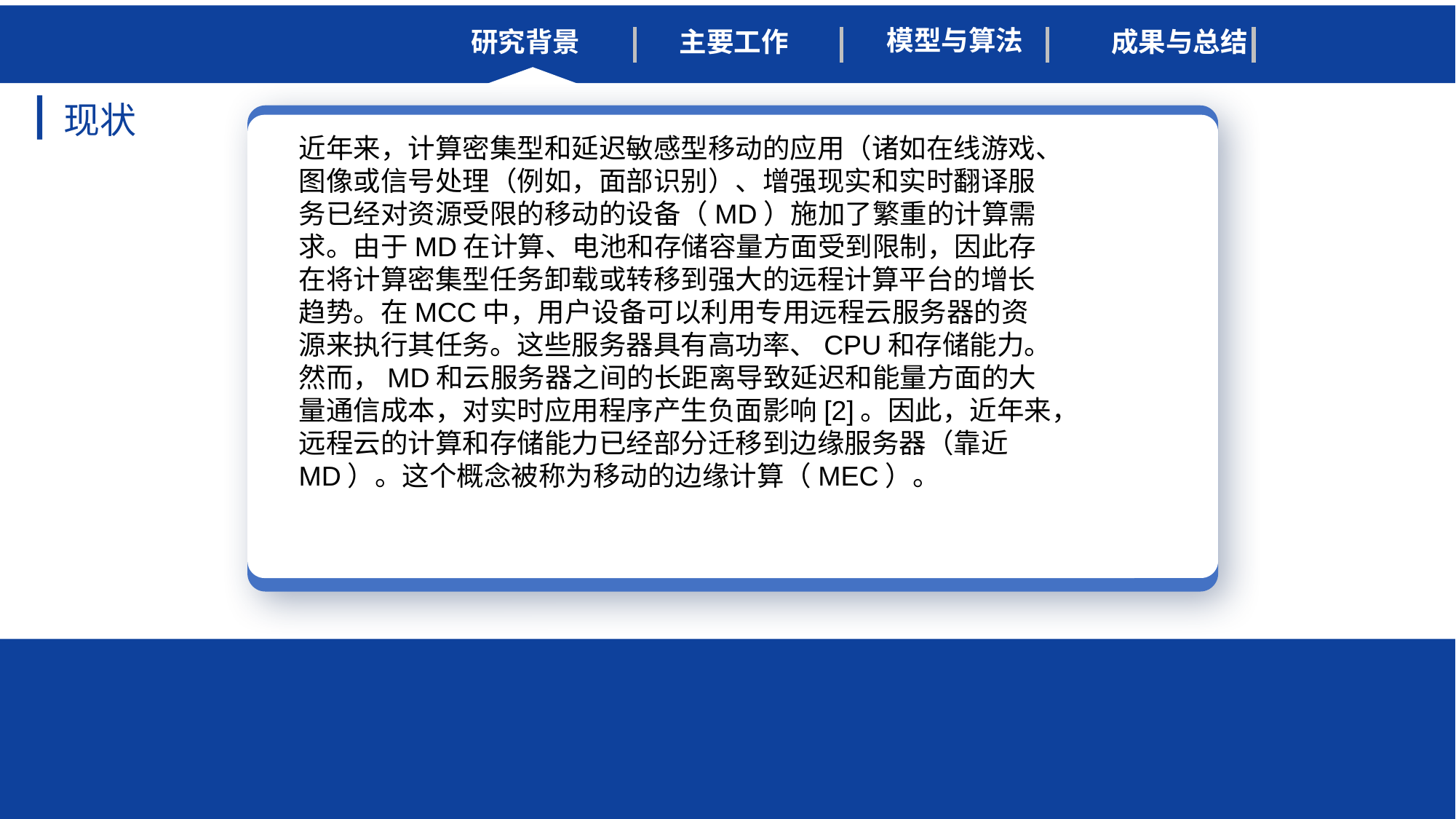

模型与算法
研究背景
主要工作
成果与总结

现状

近年来，计算密集型和延迟敏感型移动的应用（诸如在线游戏、图像或信号处理（例如，面部识别）、增强现实和实时翻译服务已经对资源受限的移动的设备（MD）施加了繁重的计算需求。由于MD在计算、电池和存储容量方面受到限制，因此存在将计算密集型任务卸载或转移到强大的远程计算平台的增长趋势。

### Chart

| Category |
|---|
近年来，计算密集型和延迟敏感型移动的应用（诸如在线游戏、图像或信号处理（例如，面部识别）、增强现实和实时翻译服务已经对资源受限的移动的设备（MD）施加了繁重的计算需求。由于MD在计算、电池和存储容量方面受到限制，因此存在将计算密集型任务卸载或转移到强大的远程计算平台的增长趋势。在MCC中，用户设备可以利用专用远程云服务器的资源来执行其任务。这些服务器具有高功率、CPU和存储能力。然而，MD和云服务器之间的长距离导致延迟和能量方面的大量通信成本，对实时应用程序产生负面影响[2]。因此，近年来，远程云的计算和存储能力已经部分迁移到边缘服务器（靠近MD）。这个概念被称为移动的边缘计算（MEC）。